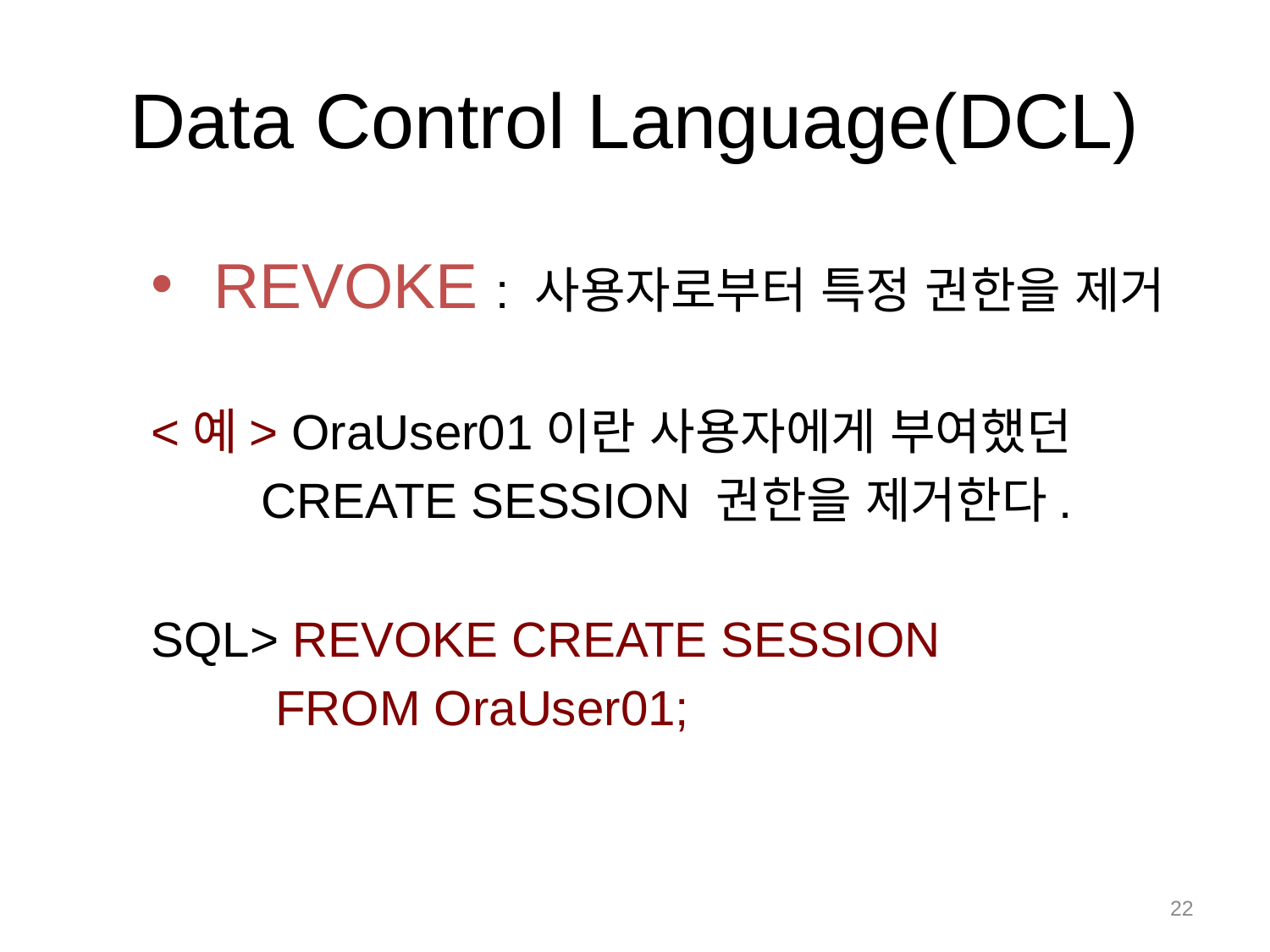

# Data Control Language(DCL)
REVOKE : 사용자로부터 특정 권한을 제거

<예> OraUser01이란 사용자에게 부여했던
        CREATE SESSION 권한을 제거한다.

SQL> REVOKE CREATE SESSION
         FROM OraUser01;
22